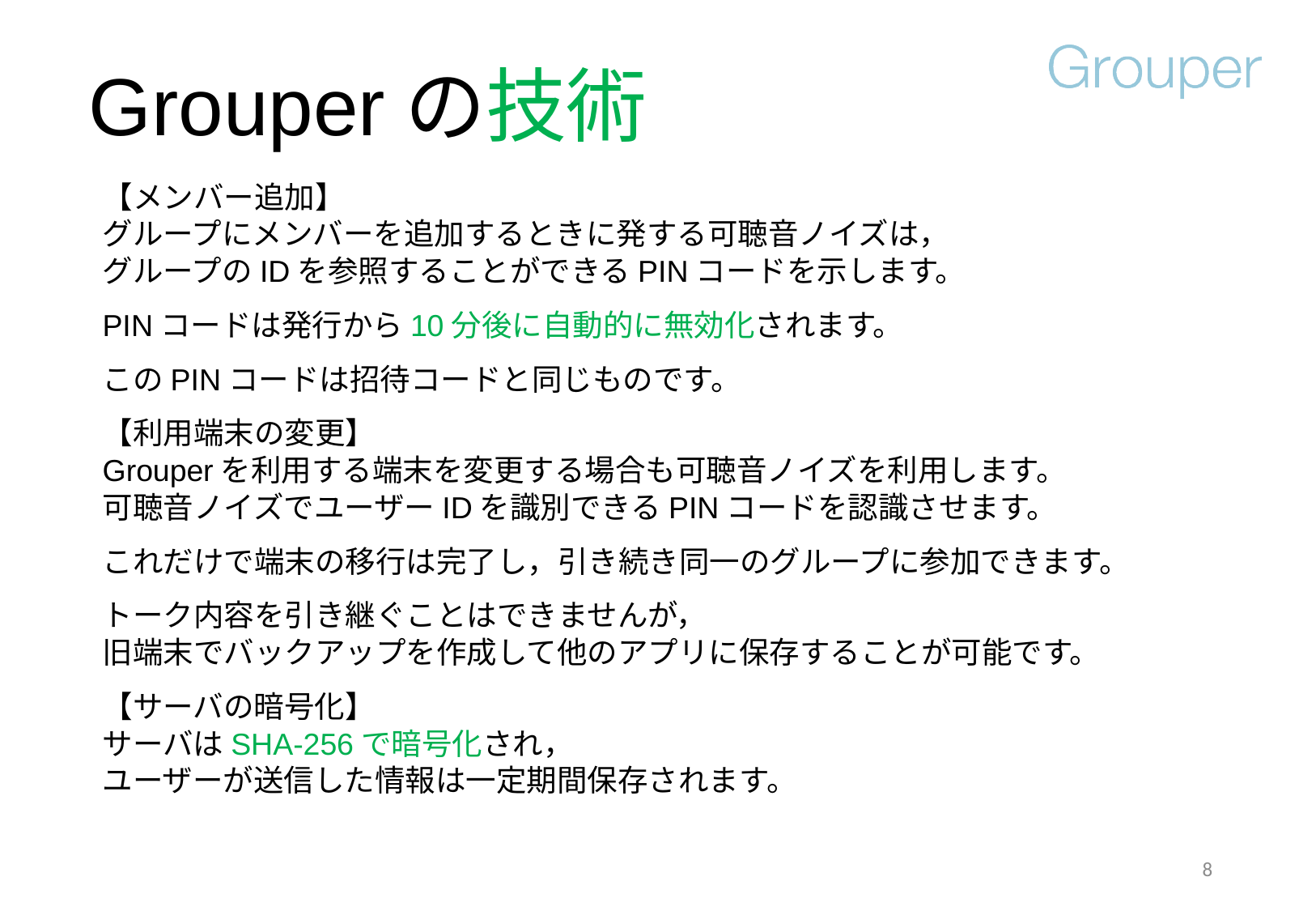

# Grouperの技術
【メンバー追加】
グループにメンバーを追加するときに発する可聴音ノイズは，
グループのIDを参照することができるPINコードを示します。
PINコードは発行から10分後に自動的に無効化されます。
このPINコードは招待コードと同じものです。
【利用端末の変更】
Grouperを利用する端末を変更する場合も可聴音ノイズを利用します。
可聴音ノイズでユーザーIDを識別できるPINコードを認識させます。
これだけで端末の移行は完了し，引き続き同一のグループに参加できます。
トーク内容を引き継ぐことはできませんが，
旧端末でバックアップを作成して他のアプリに保存することが可能です。
【サーバの暗号化】
サーバはSHA-256で暗号化され，
ユーザーが送信した情報は一定期間保存されます。

8